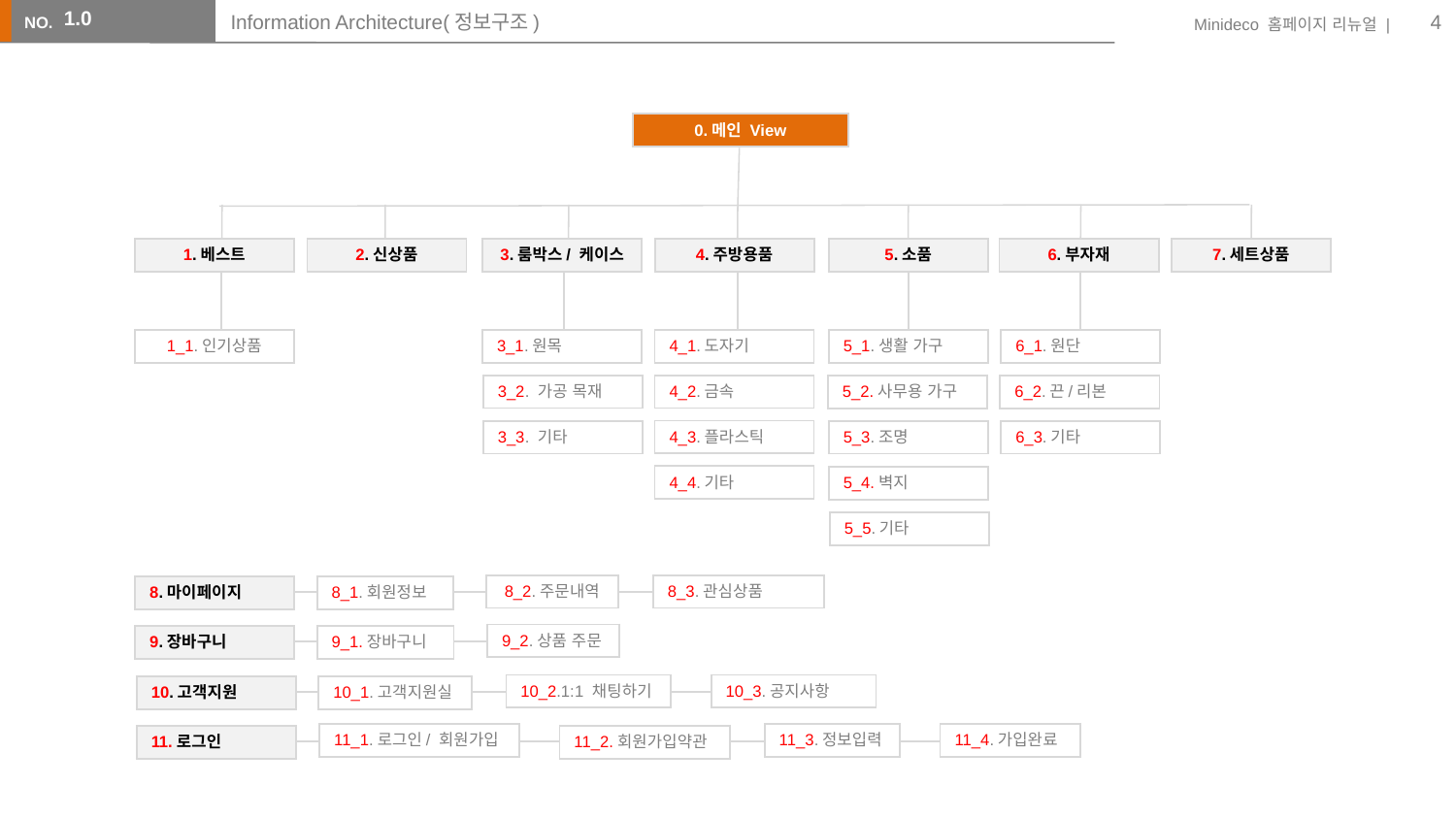

4
1.0
# Information Architecture(정보구조)
| 0.메인 View |
| --- |
| 1.베스트 |
| --- |
| 2.신상품 |
| --- |
| 3.룸박스/ 케이스 |
| --- |
| 5.소품 |
| --- |
| 4.주방용품 |
| --- |
| 6.부자재 |
| --- |
| 7.세트상품 |
| --- |
| 1\_1.인기상품 |
| --- |
| 3\_1.원목 |
| --- |
| 4\_1.도자기 |
| --- |
| 5\_1.생활 가구 |
| --- |
| 6\_1.원단 |
| --- |
| 3\_2. 가공 목재 |
| --- |
| 4\_2.금속 |
| --- |
| 5\_2.사무용 가구 |
| --- |
| 6\_2.끈/리본 |
| --- |
| 4\_3.플라스틱 |
| --- |
| 3\_3. 기타 |
| --- |
| 5\_3.조명 |
| --- |
| 6\_3.기타 |
| --- |
| 4\_4.기타 |
| --- |
| 5\_4.벽지 |
| --- |
| 5\_5.기타 |
| --- |
| 8\_2.주문내역 |
| --- |
| 8\_3.관심상품 |
| --- |
| 8.마이페이지 |
| --- |
| 8\_1.회원정보 |
| --- |
| 9\_2.상품 주문 |
| --- |
| 9\_1.장바구니 |
| --- |
| 9.장바구니 |
| --- |
| 10\_3.공지사항 |
| --- |
| 10\_2.1:1 채팅하기 |
| --- |
| 10.고객지원 |
| --- |
| 10\_1.고객지원실 |
| --- |
| 11\_1.로그인/ 회원가입 |
| --- |
| 11\_3.정보입력 |
| --- |
| 11\_4.가입완료 |
| --- |
| 11\_2.회원가입약관 |
| --- |
| 11.로그인 |
| --- |